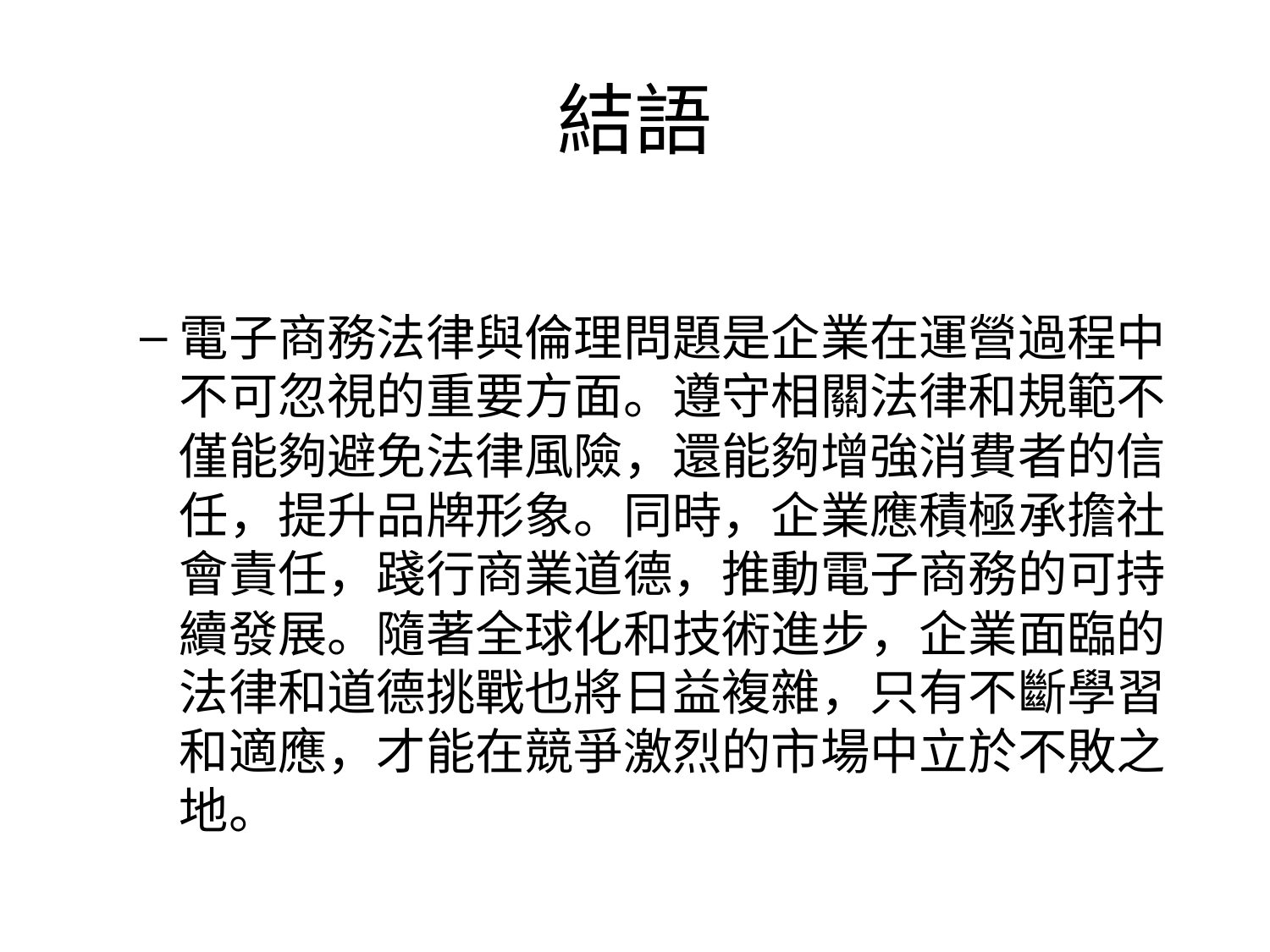

# 結語

電子商務法律與倫理問題是企業在運營過程中不可忽視的重要方面。遵守相關法律和規範不僅能夠避免法律風險，還能夠增強消費者的信任，提升品牌形象。同時，企業應積極承擔社會責任，踐行商業道德，推動電子商務的可持續發展。隨著全球化和技術進步，企業面臨的法律和道德挑戰也將日益複雜，只有不斷學習和適應，才能在競爭激烈的市場中立於不敗之地。